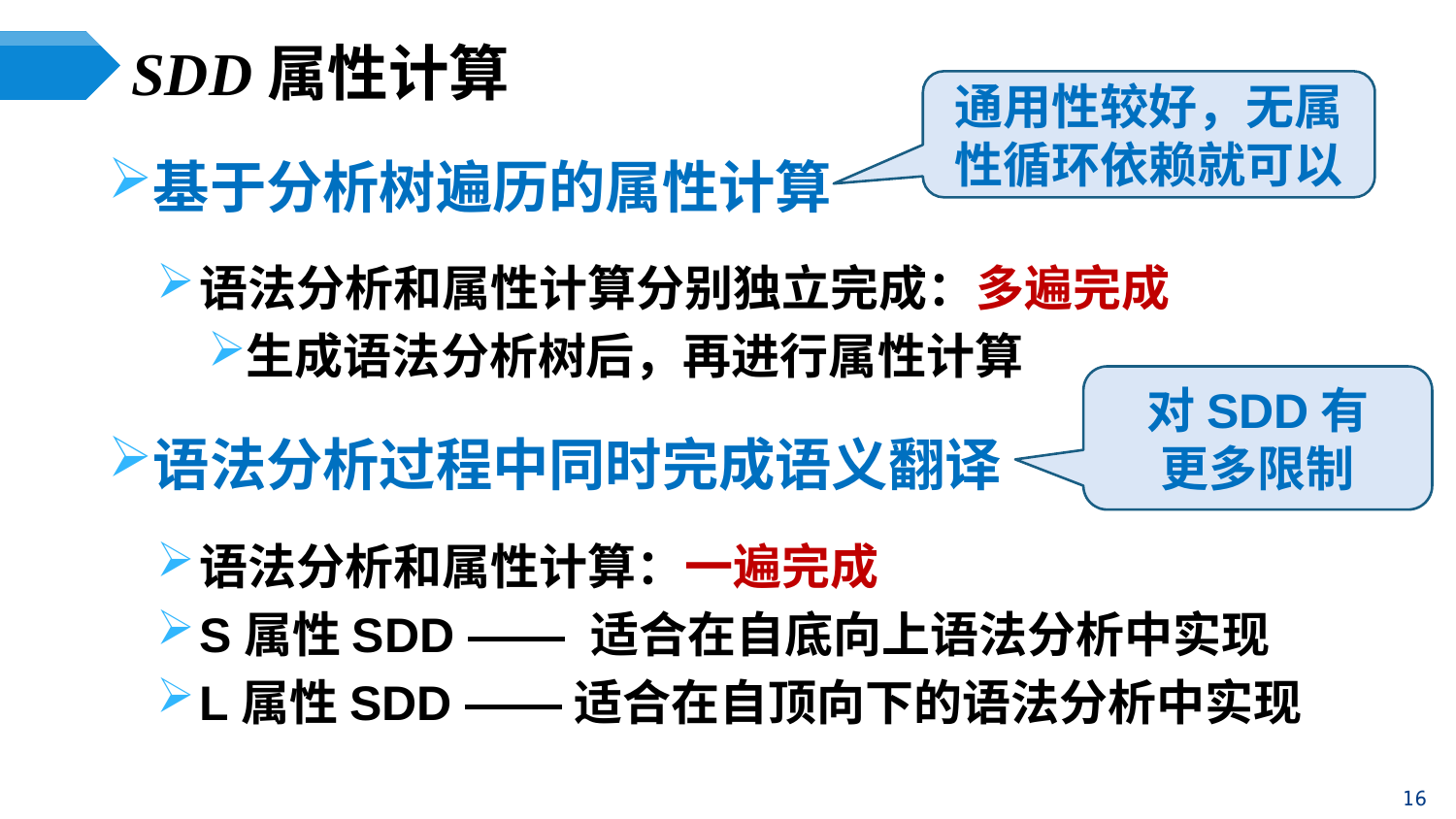

# SDD属性计算
通用性较好，无属性循环依赖就可以
基于分析树遍历的属性计算
语法分析和属性计算分别独立完成：多遍完成
生成语法分析树后，再进行属性计算
语法分析过程中同时完成语义翻译
语法分析和属性计算：一遍完成
S属性SDD —— 适合在自底向上语法分析中实现
L属性SDD ——适合在自顶向下的语法分析中实现
对SDD有
更多限制
16